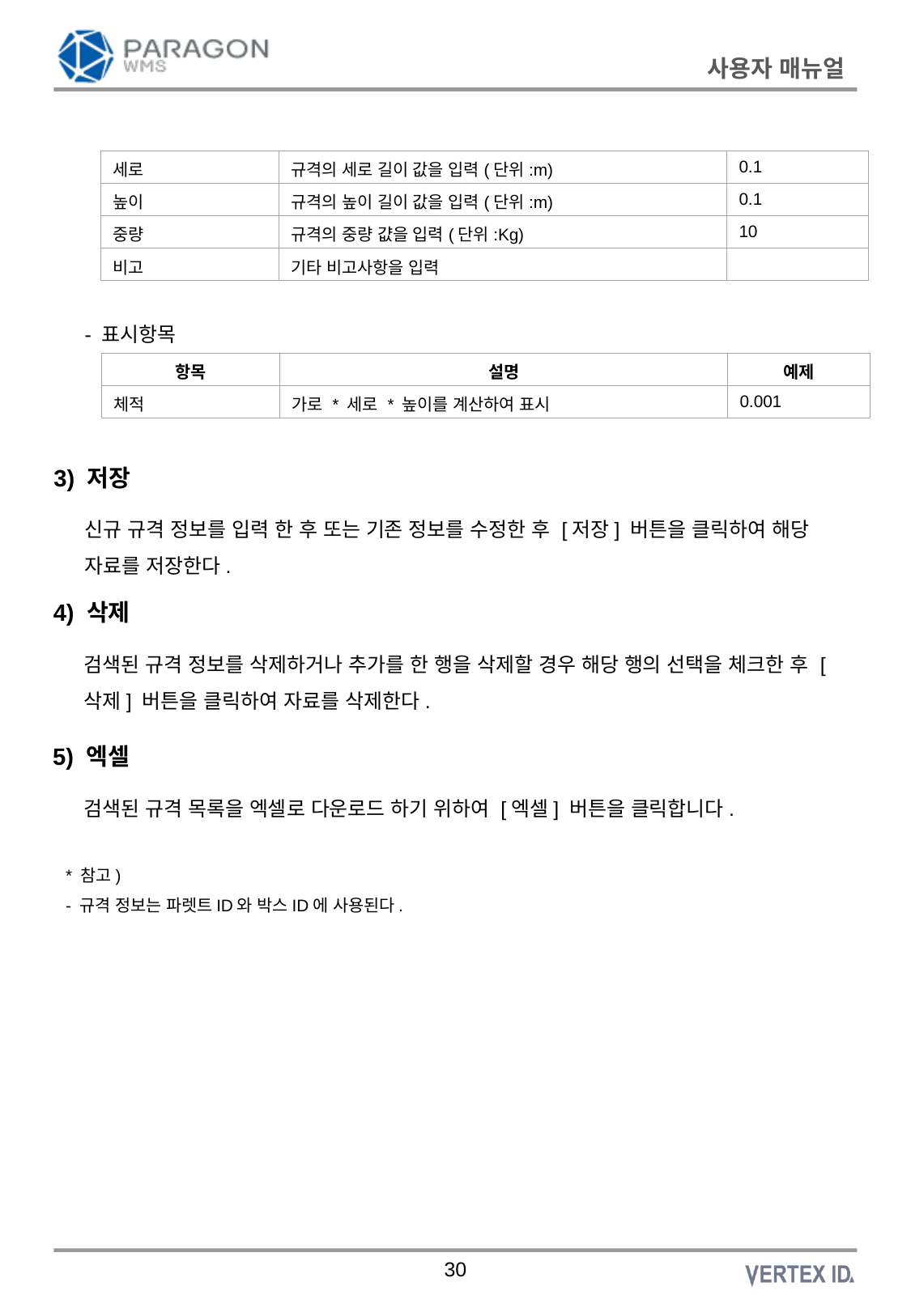

| 세로 | 규격의 세로 길이 값을 입력(단위:m) | 0.1 |
| --- | --- | --- |
| 높이 | 규격의 높이 길이 값을 입력(단위:m) | 0.1 |
| 중량 | 규격의 중량 걊을 입력(단위:Kg) | 10 |
| 비고 | 기타 비고사항을 입력 |  |
- 표시항목
| 항목 | 설명 | 예제 |
| --- | --- | --- |
| 체적 | 가로 \* 세로 \* 높이를 계산하여 표시 | 0.001 |
3) 저장
신규 규격 정보를 입력 한 후 또는 기존 정보를 수정한 후 [저장] 버튼을 클릭하여 해당 자료를 저장한다.
4) 삭제
검색된 규격 정보를 삭제하거나 추가를 한 행을 삭제할 경우 해당 행의 선택을 체크한 후 [삭제] 버튼을 클릭하여 자료를 삭제한다.
5) 엑셀
검색된 규격 목록을 엑셀로 다운로드 하기 위하여 [엑셀] 버튼을 클릭합니다.
* 참고)
- 규격 정보는 파렛트ID와 박스ID에 사용된다.